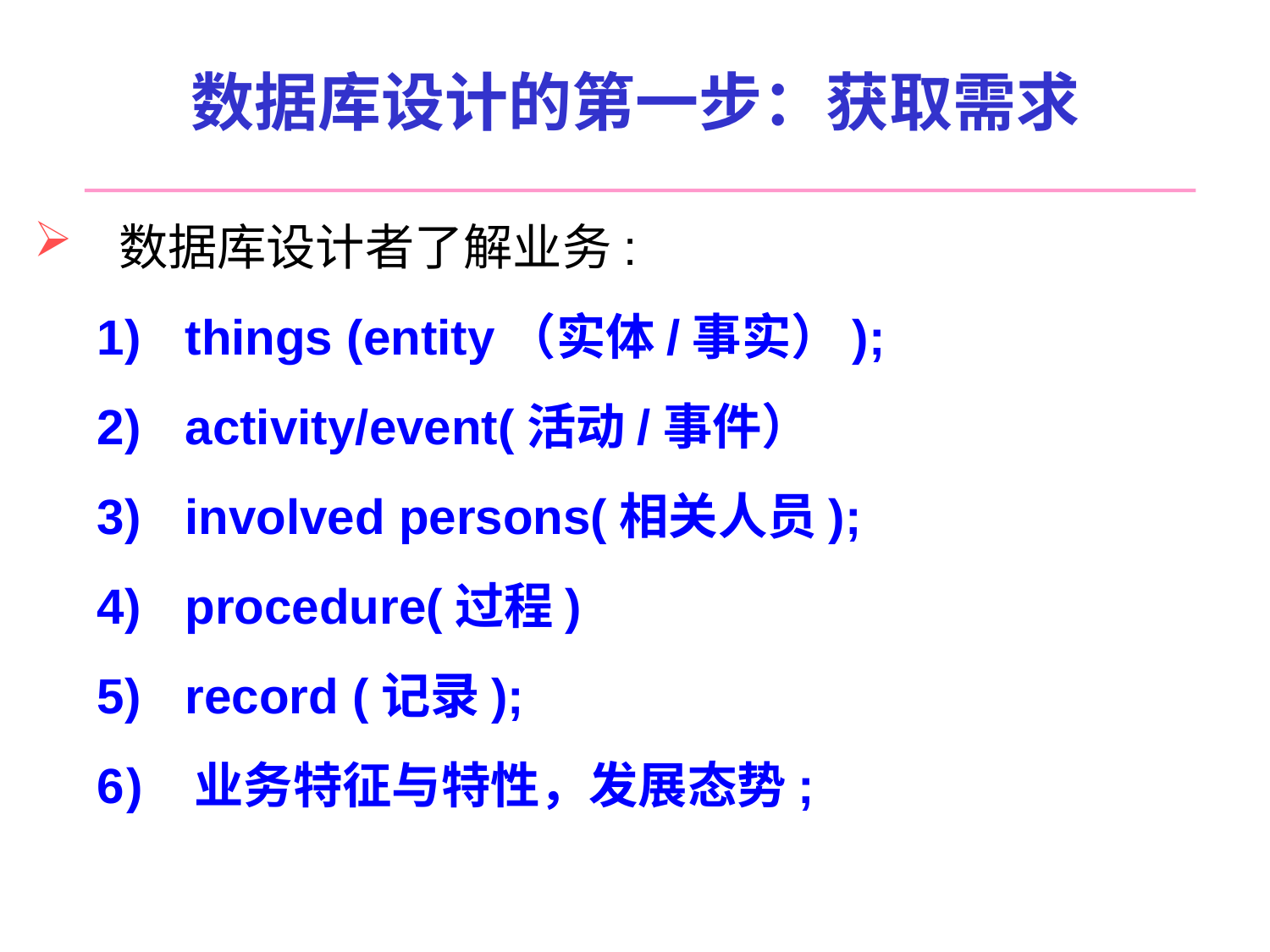

# 数据库设计的第一步：获取需求
数据库设计者了解业务:
 things (entity（实体/事实）);
 activity/event(活动/事件）
 involved persons(相关人员);
 procedure(过程)
 record (记录);
 业务特征与特性，发展态势;